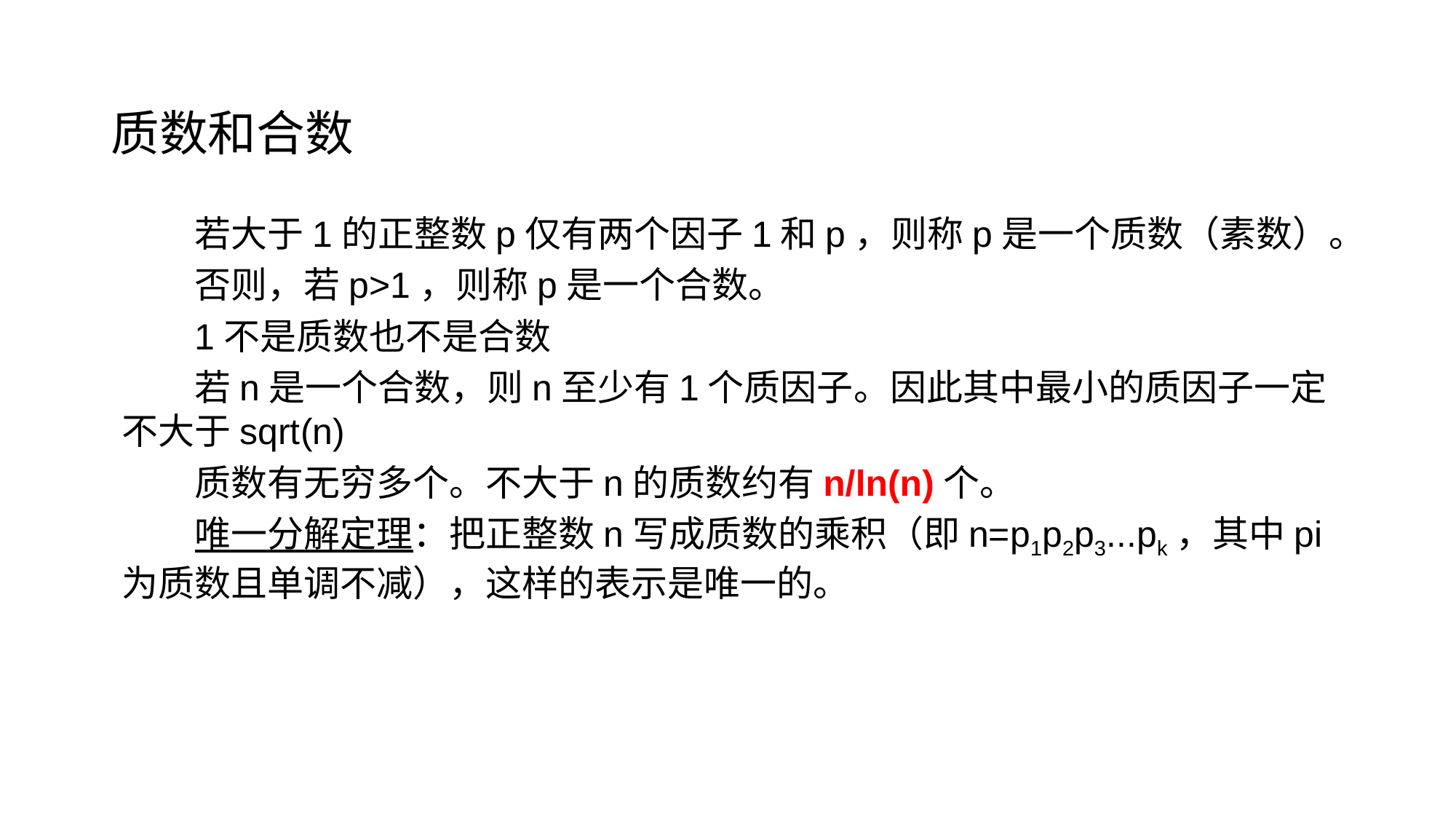

# 质数和合数
若大于1的正整数p仅有两个因子1和p，则称p是一个质数（素数）。
否则，若p>1，则称p是一个合数。
1不是质数也不是合数
若n是一个合数，则n至少有1个质因子。因此其中最小的质因子一定不大于sqrt(n)
质数有无穷多个。不大于n的质数约有n/ln(n)个。
唯一分解定理：把正整数n写成质数的乘积（即n=p1p2p3...pk，其中pi为质数且单调不减），这样的表示是唯一的。